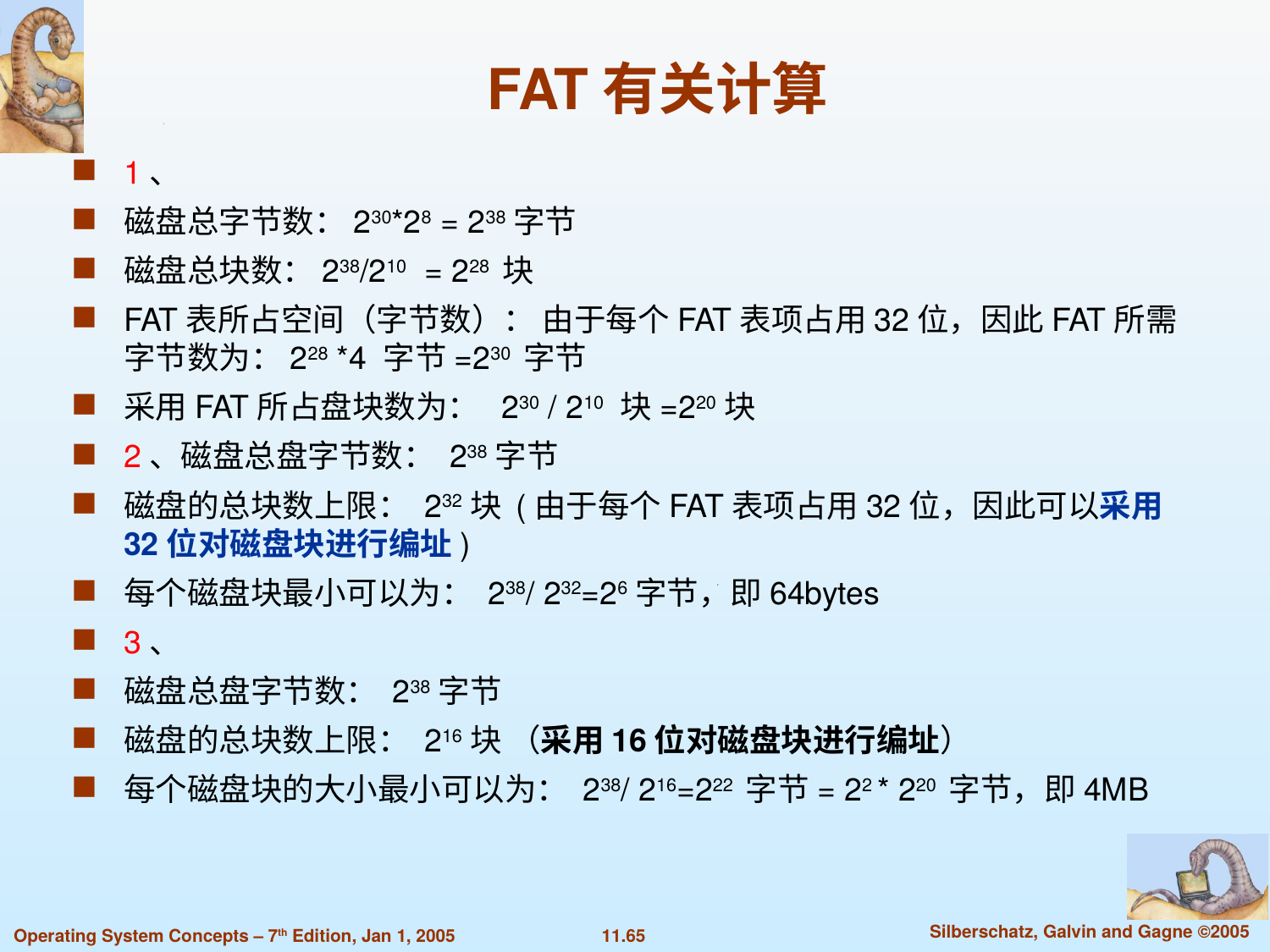

FAT有关计算
1、
磁盘总字节数：230*28 = 238字节
磁盘总块数：238/210  = 228 块
FAT表所占空间（字节数）： 由于每个FAT表项占用32位，因此FAT所需字节数为：228 *4 字节=230 字节
采用FAT所占盘块数为：  230 / 210 块=220块
2、磁盘总盘字节数： 238字节
磁盘的总块数上限： 232块 (由于每个FAT表项占用32位，因此可以采用32位对磁盘块进行编址)
每个磁盘块最小可以为： 238/ 232=26字节，即64bytes
3、
磁盘总盘字节数： 238字节
磁盘的总块数上限： 216块 （采用16位对磁盘块进行编址）
每个磁盘块的大小最小可以为： 238/ 216=222 字节= 22 * 220 字节，即4MB